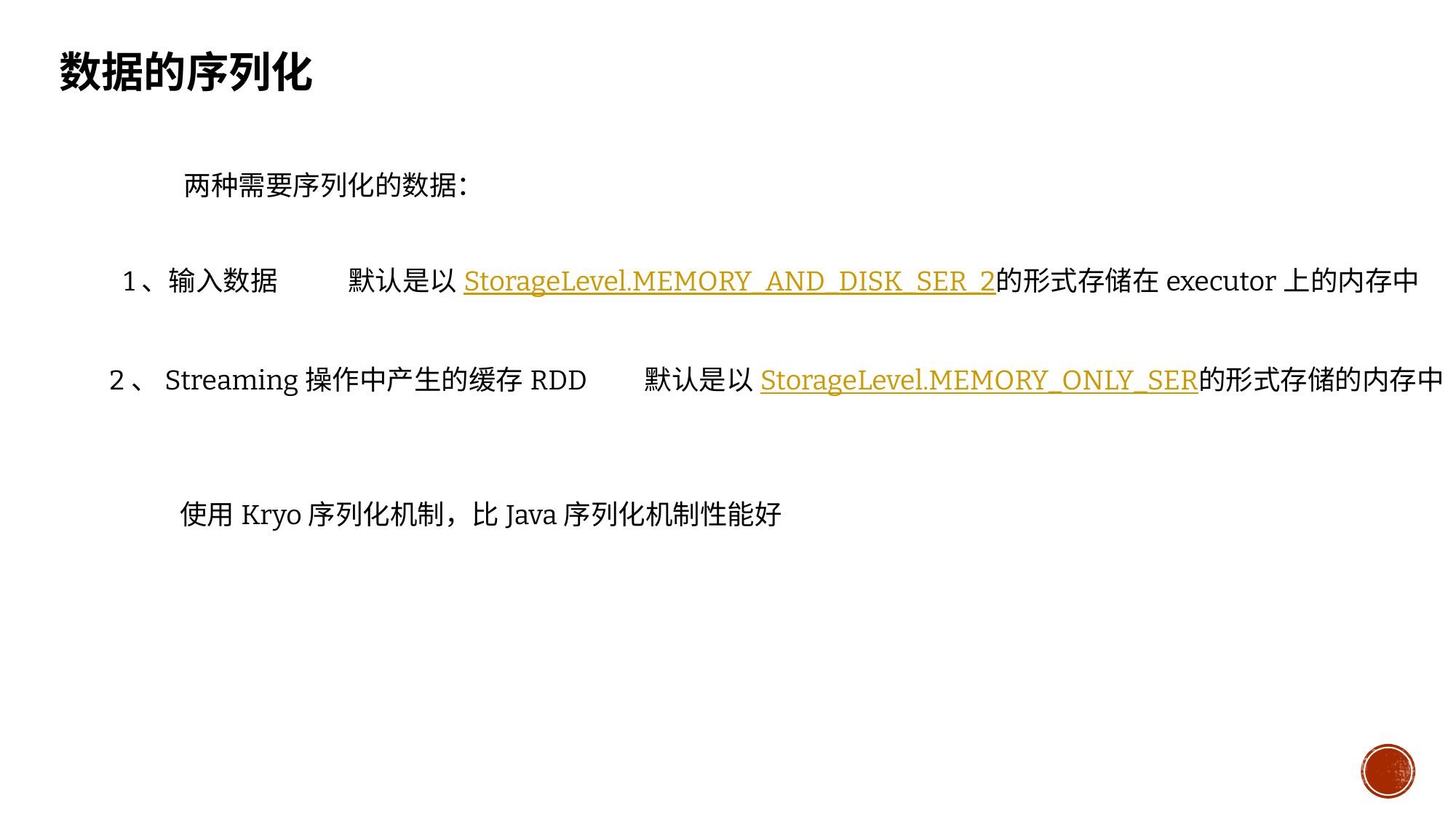

数据的序列化
两种需要序列化的数据：
1、输入数据
默认是以StorageLevel.MEMORY_AND_DISK_SER_2的形式存储在executor上的内存中
2、Streaming操作中产生的缓存RDD
默认是以StorageLevel.MEMORY_ONLY_SER的形式存储的内存中
使用Kryo序列化机制，比Java序列化机制性能好